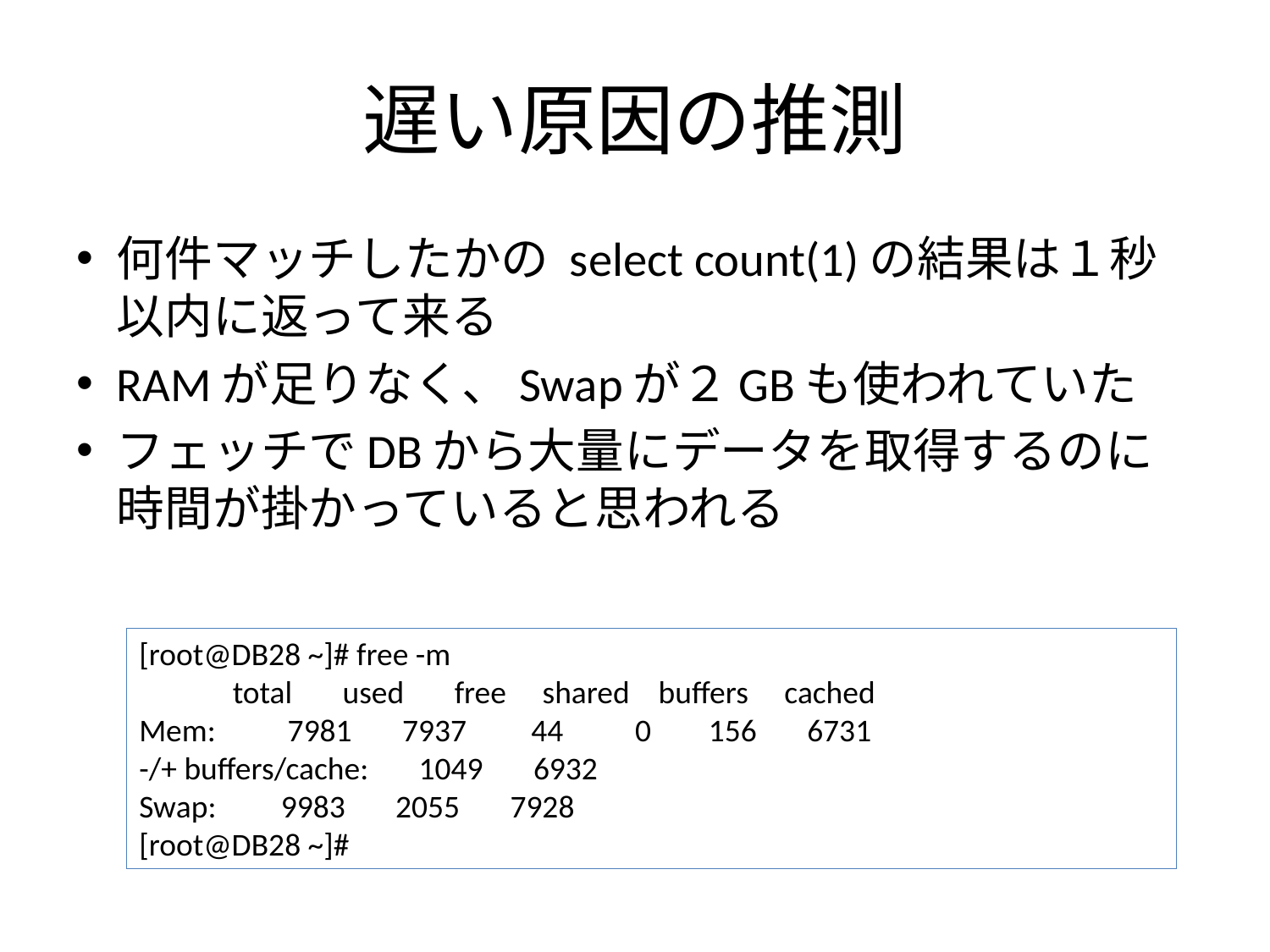

# 遅い原因の推測
何件マッチしたかの select count(1)の結果は１秒以内に返って来る
RAMが足りなく、Swapが２GBも使われていた
フェッチでDBから大量にデータを取得するのに時間が掛かっていると思われる

[root@DB28 ~]# free -m
             total       used       free     shared    buffers     cached
Mem:          7981       7937         44          0        156       6731
-/+ buffers/cache:       1049       6932
Swap:         9983       2055       7928
[root@DB28 ~]#